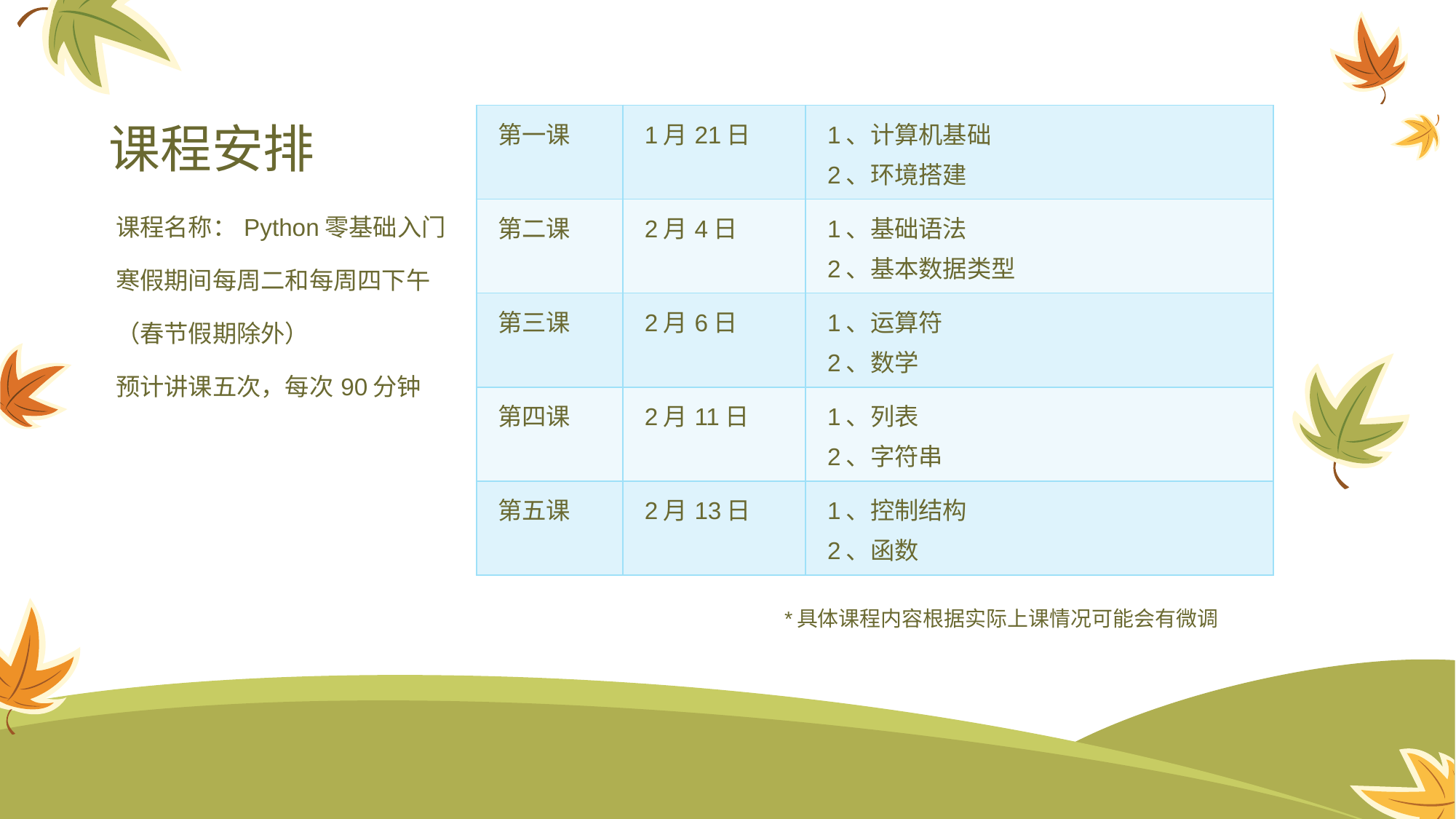

课程安排
| 第一课 | 1月21日 | 1、计算机基础 2、环境搭建 |
| --- | --- | --- |
| 第二课 | 2月4日 | 1、基础语法 2、基本数据类型 |
| 第三课 | 2月6日 | 1、运算符 2、数学 |
| 第四课 | 2月11日 | 1、列表 2、字符串 |
| 第五课 | 2月13日 | 1、控制结构 2、函数 |
课程名称：Python零基础入门
寒假期间每周二和每周四下午
（春节假期除外）
预计讲课五次，每次90分钟
*具体课程内容根据实际上课情况可能会有微调